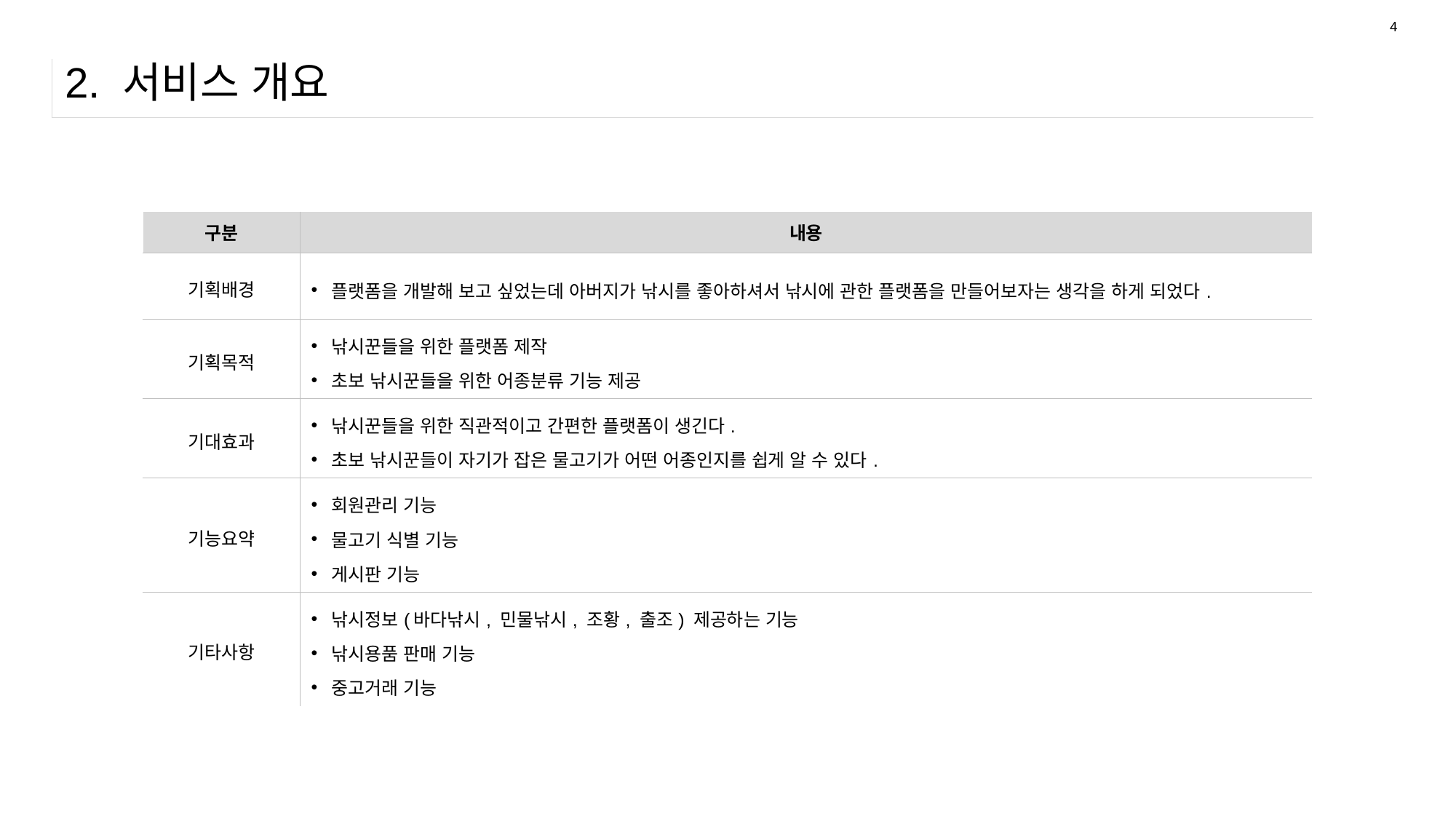

4
# 2. 서비스 개요
| 구분 | 내용 |
| --- | --- |
| 기획배경 | 플랫폼을 개발해 보고 싶었는데 아버지가 낚시를 좋아하셔서 낚시에 관한 플랫폼을 만들어보자는 생각을 하게 되었다. |
| 기획목적 | 낚시꾼들을 위한 플랫폼 제작 초보 낚시꾼들을 위한 어종분류 기능 제공 |
| 기대효과 | 낚시꾼들을 위한 직관적이고 간편한 플랫폼이 생긴다. 초보 낚시꾼들이 자기가 잡은 물고기가 어떤 어종인지를 쉽게 알 수 있다. |
| 기능요약 | 회원관리 기능 물고기 식별 기능 게시판 기능 |
| 기타사항 | 낚시정보(바다낚시, 민물낚시, 조황, 출조) 제공하는 기능 낚시용품 판매 기능 중고거래 기능 |